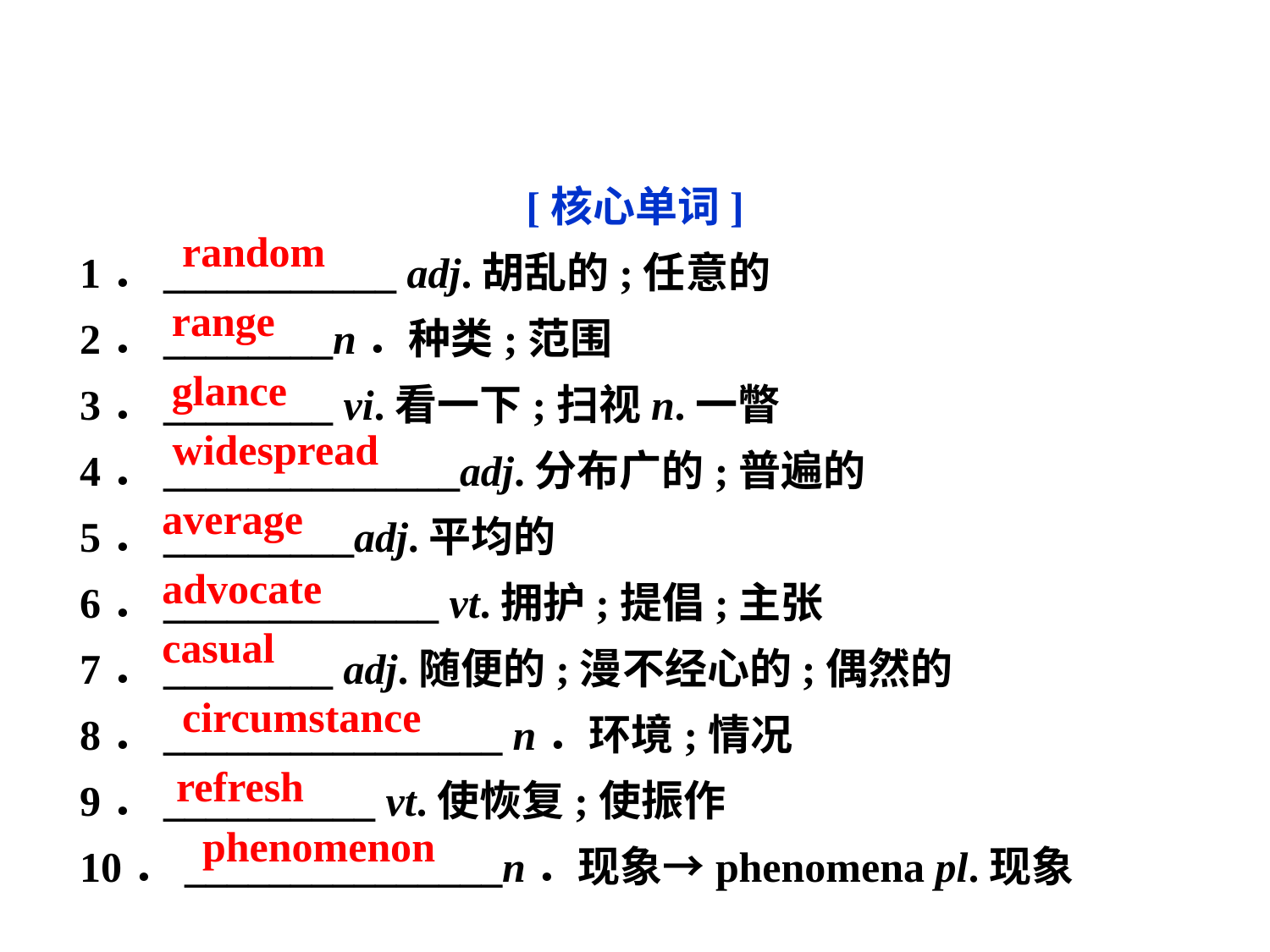

[核心单词]
1．___________ adj.胡乱的;任意的
2．________n．种类;范围
3．________ vi.看一下;扫视n.一瞥
4．______________adj.分布广的;普遍的
5．_________adj.平均的
6．_____________ vt.拥护;提倡;主张
7．________ adj.随便的;漫不经心的;偶然的
8．________________ n．环境;情况
9．__________ vt.使恢复;使振作
10．_______________n．现象→phenomena pl.现象

random
range
glance
widespread
average
advocate
casual
circumstance
refresh
phenomenon